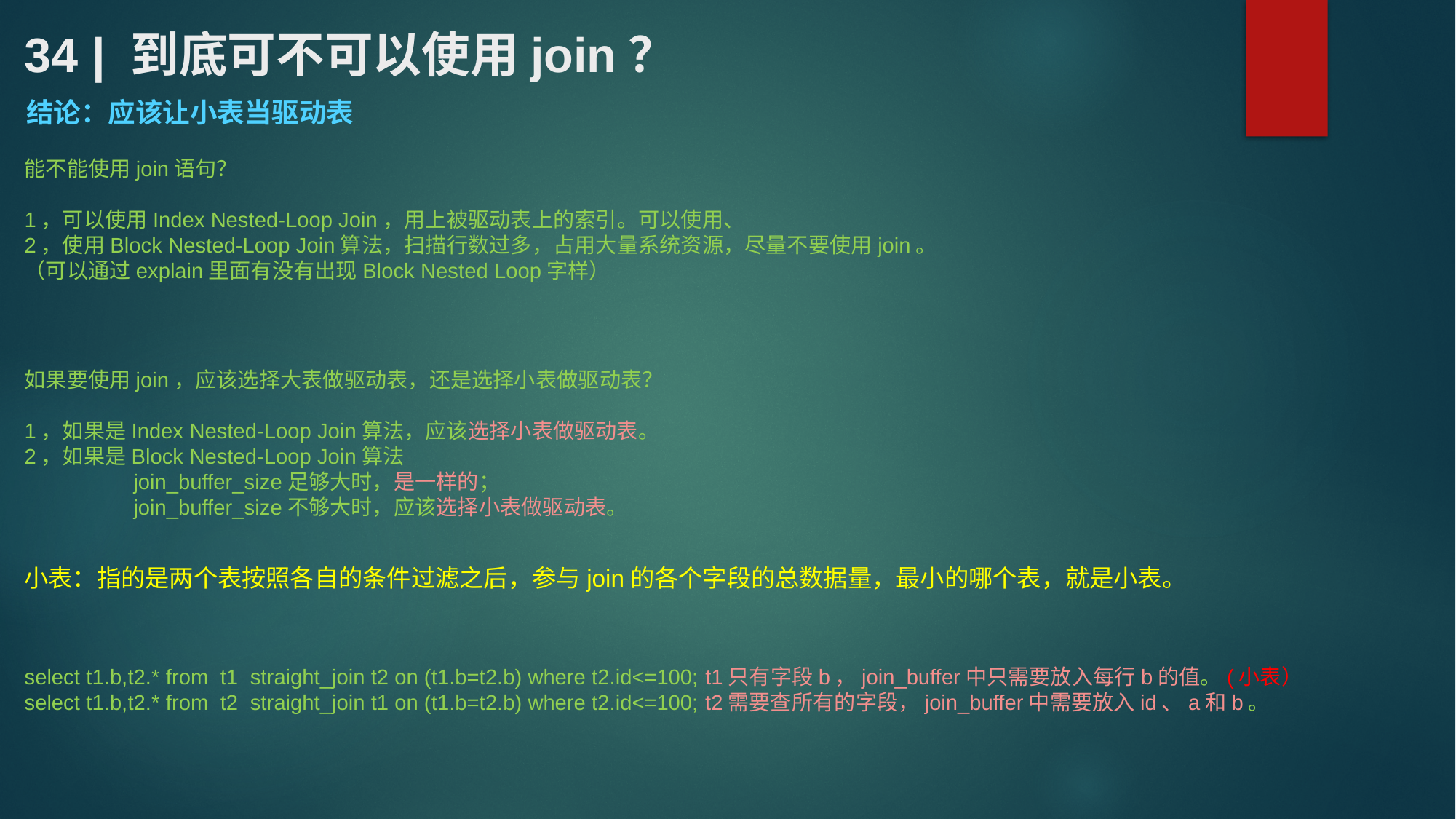

# 34 | 到底可不可以使用join？
结论：应该让小表当驱动表
能不能使用join语句？

1，可以使用Index Nested-Loop Join，用上被驱动表上的索引。可以使用、
2，使用Block Nested-Loop Join算法，扫描行数过多，占用大量系统资源，尽量不要使用join。
（可以通过explain里面有没有出现Block Nested Loop字样）
如果要使用join，应该选择大表做驱动表，还是选择小表做驱动表？

1，如果是Index Nested-Loop Join算法，应该选择小表做驱动表。
2，如果是Block Nested-Loop Join算法
	join_buffer_size足够大时，是一样的；
	join_buffer_size不够大时，应该选择小表做驱动表。
小表：指的是两个表按照各自的条件过滤之后，参与join的各个字段的总数据量，最小的哪个表，就是小表。
select t1.b,t2.* from  t1  straight_join t2 on (t1.b=t2.b) where t2.id<=100; t1只有字段b，join_buffer中只需要放入每行b的值。(小表）
select t1.b,t2.* from  t2  straight_join t1 on (t1.b=t2.b) where t2.id<=100; t2需要查所有的字段，join_buffer中需要放入id、a和b。